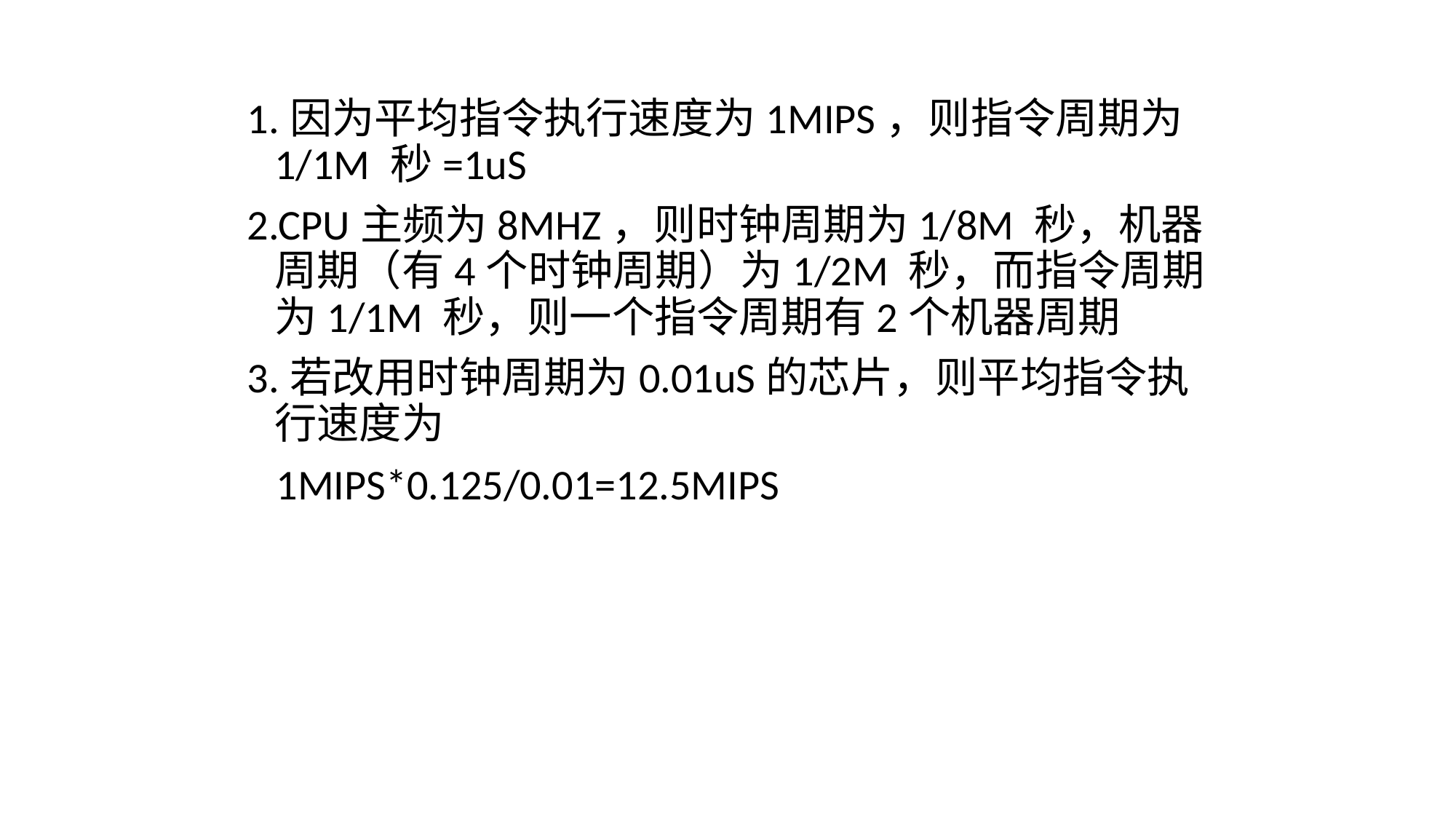

1.因为平均指令执行速度为1MIPS，则指令周期为1/1M 秒=1uS
2.CPU主频为8MHZ，则时钟周期为1/8M 秒，机器周期（有4个时钟周期）为1/2M 秒，而指令周期为1/1M 秒，则一个指令周期有2个机器周期
3.若改用时钟周期为0.01uS的芯片，则平均指令执行速度为
   1MIPS*0.125/0.01=12.5MIPS